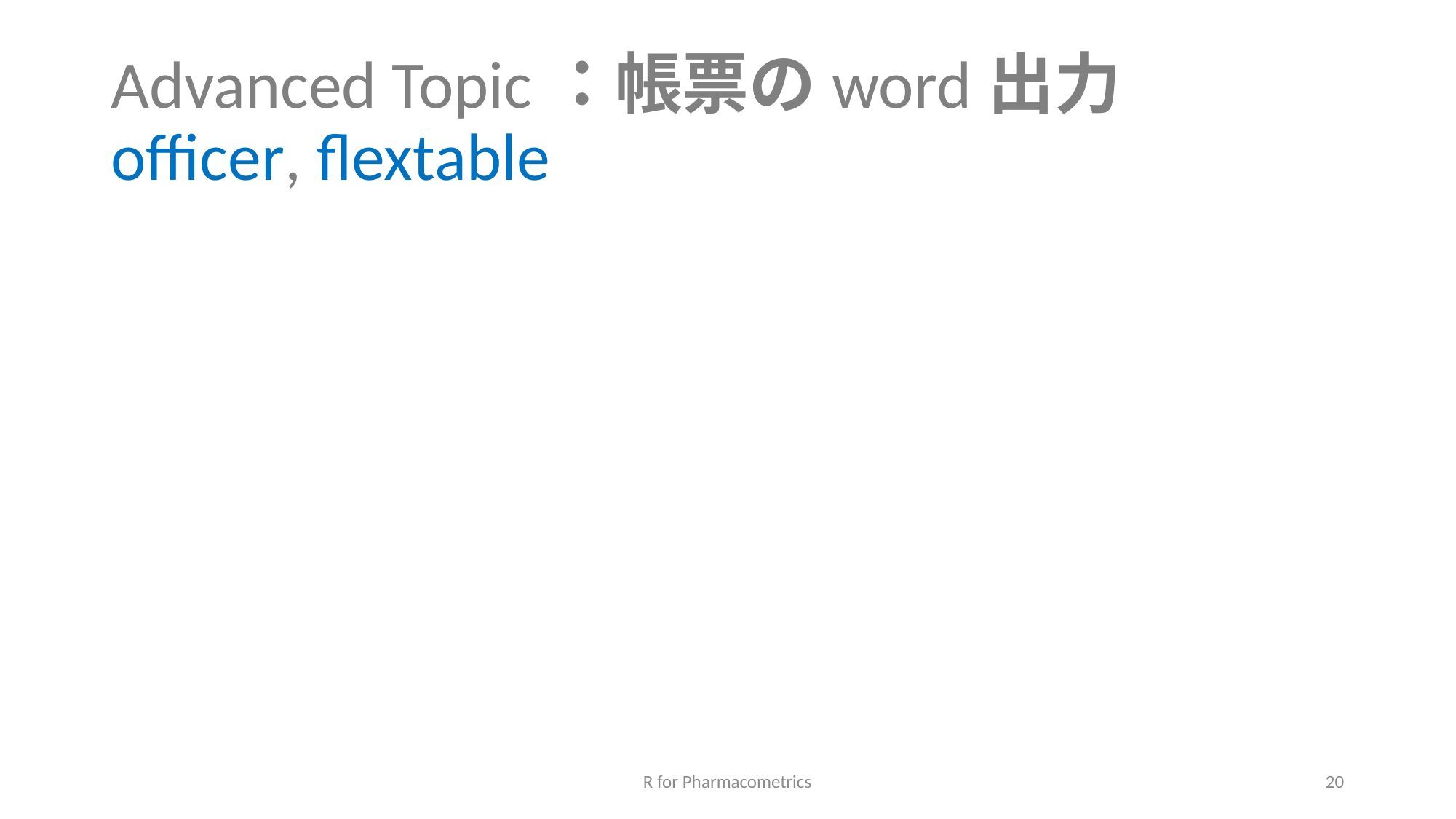

# Advanced Topic：帳票のword出力 officer, flextable

R for Pharmacometrics
20